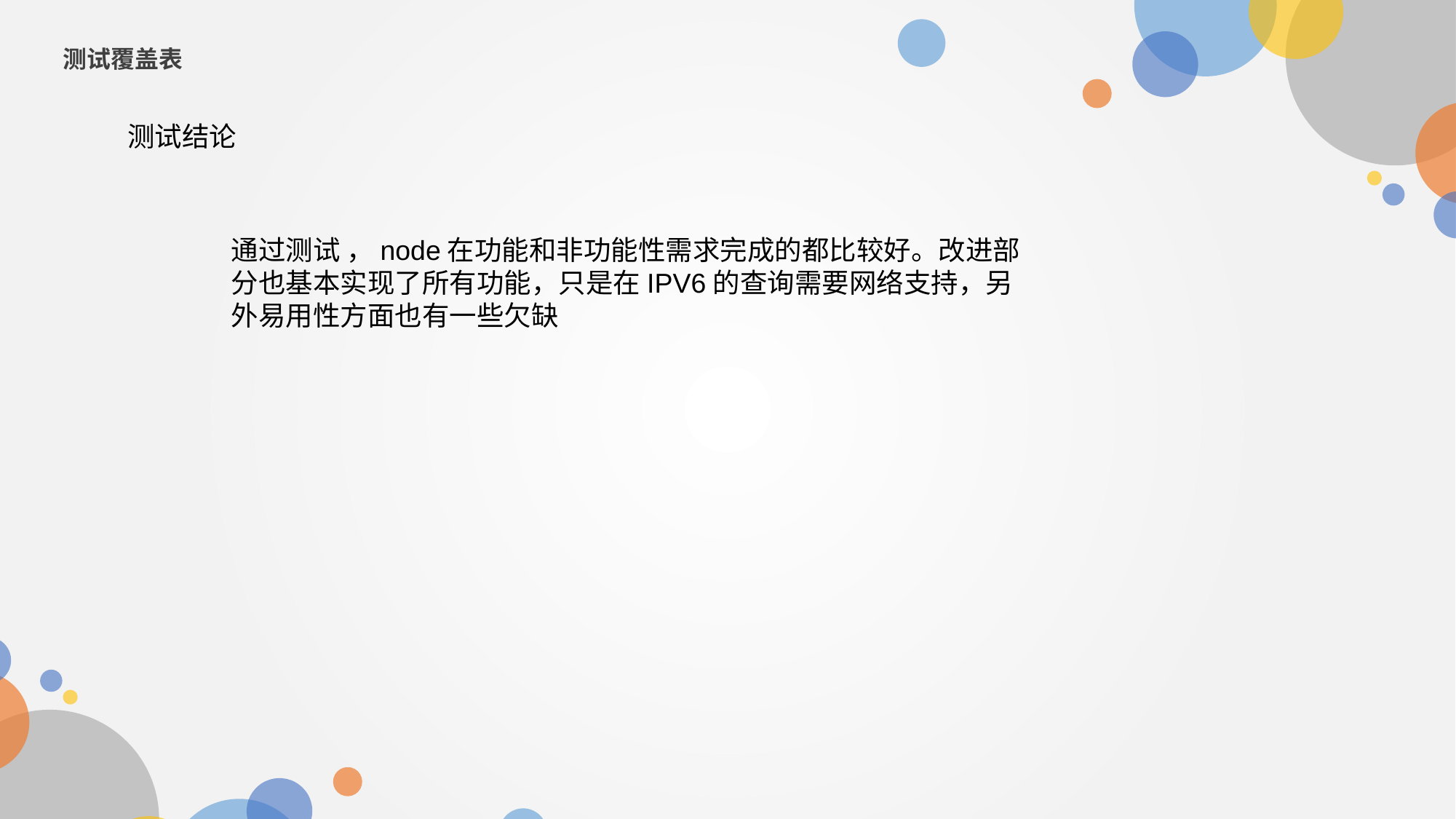

测试覆盖表

测试结论
通过测试 ，node在功能和非功能性需求完成的都比较好。改进部分也基本实现了所有功能，只是在IPV6的查询需要网络支持，另外易用性方面也有一些欠缺